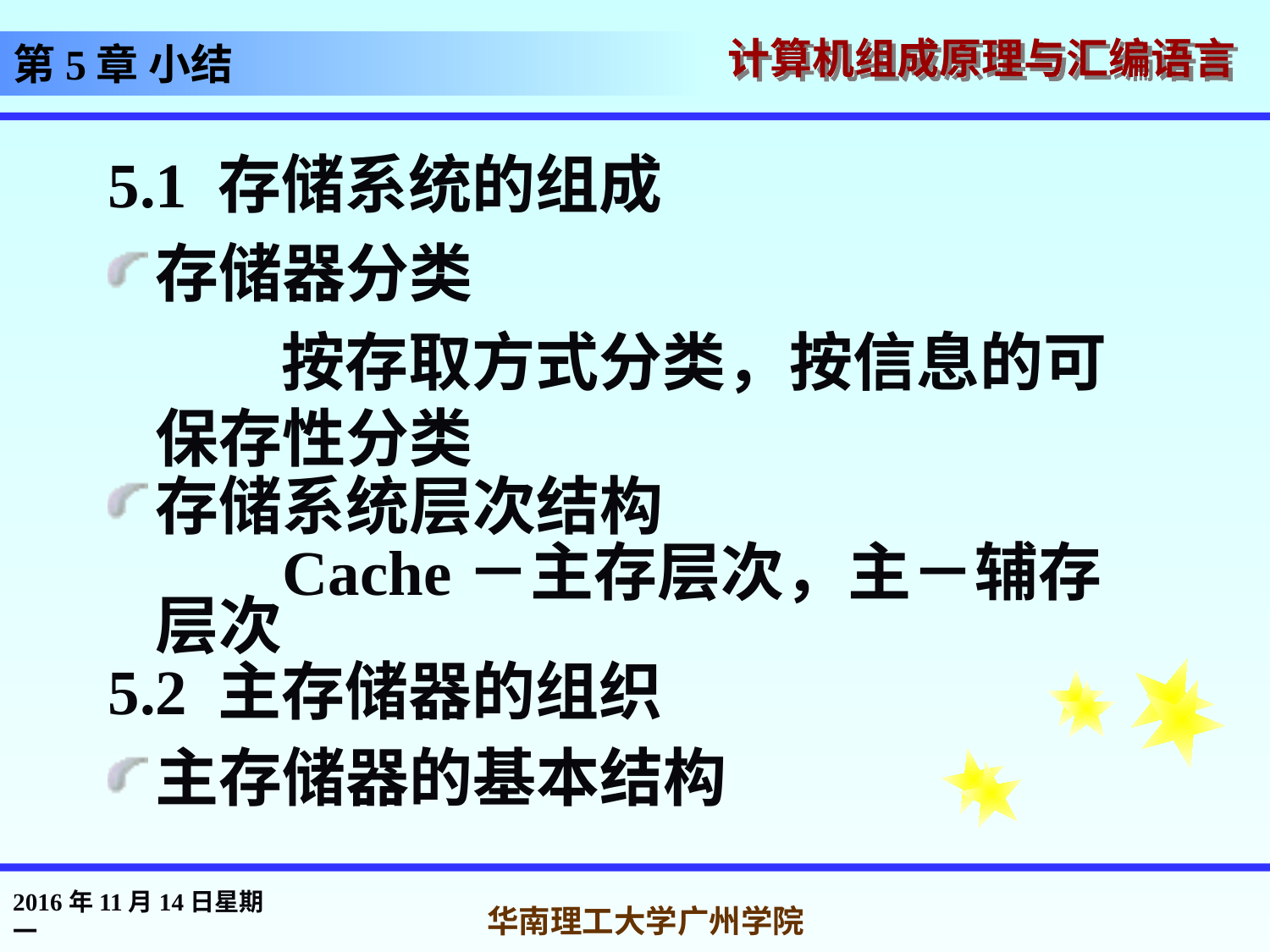

# 第5章 小结
5.1 存储系统的组成
存储器分类
           按存取方式分类，按信息的可保存性分类
存储系统层次结构
           Cache－主存层次，主－辅存层次
5.2 主存储器的组织
主存储器的基本结构
2016年11月14日星期一
华南理工大学广州学院